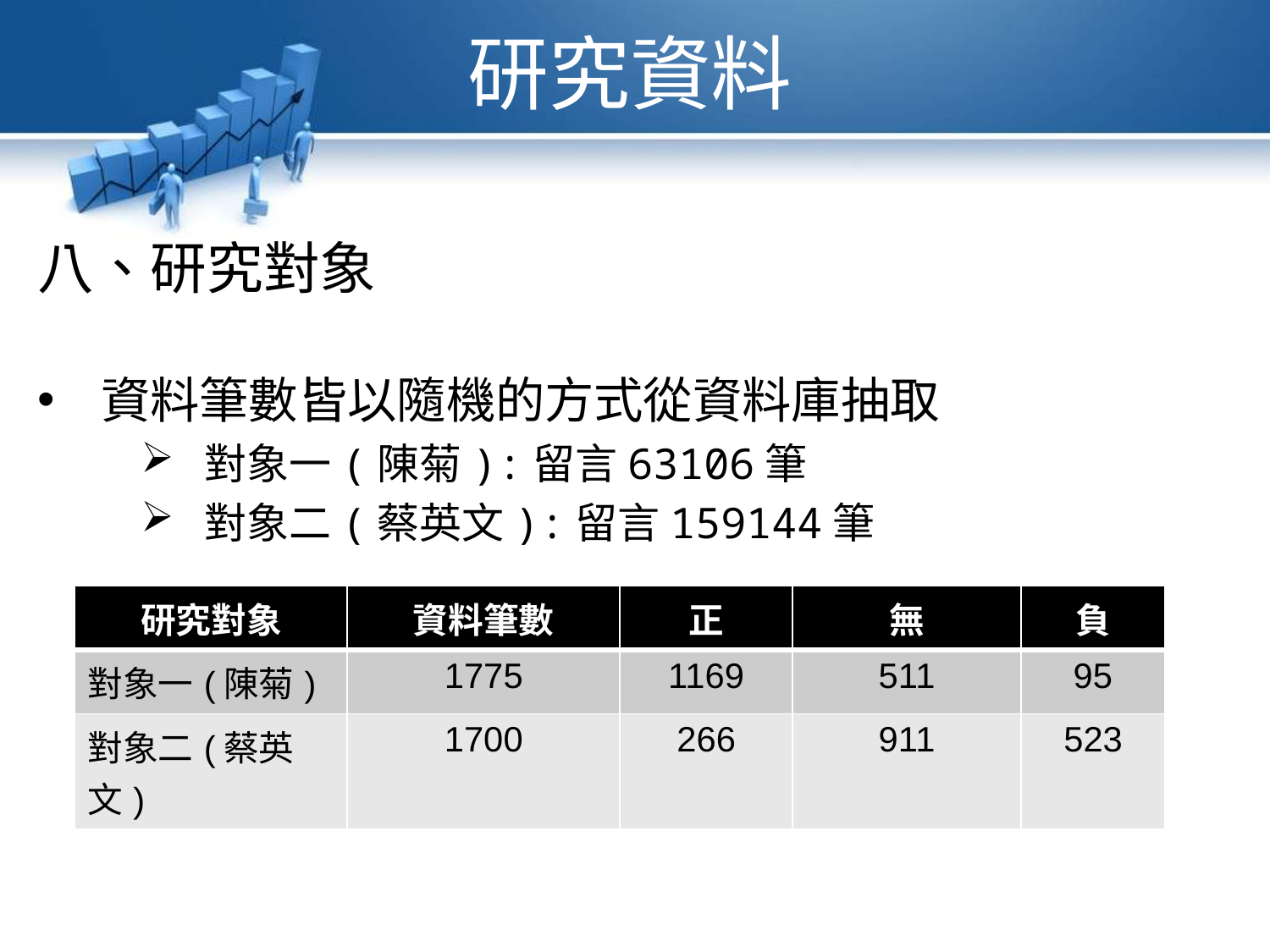

研究資料
八、研究對象

資料筆數皆以隨機的方式從資料庫抽取
對象一(陳菊):留言63106筆
對象二(蔡英文):留言159144筆

| 研究對象 | 資料筆數 | 正 | 無 | 負 |
| --- | --- | --- | --- | --- |
| 對象一(陳菊) | 1775 | 1169 | 511 | 95 |
| 對象二(蔡英文) | 1700 | 266 | 911 | 523 |